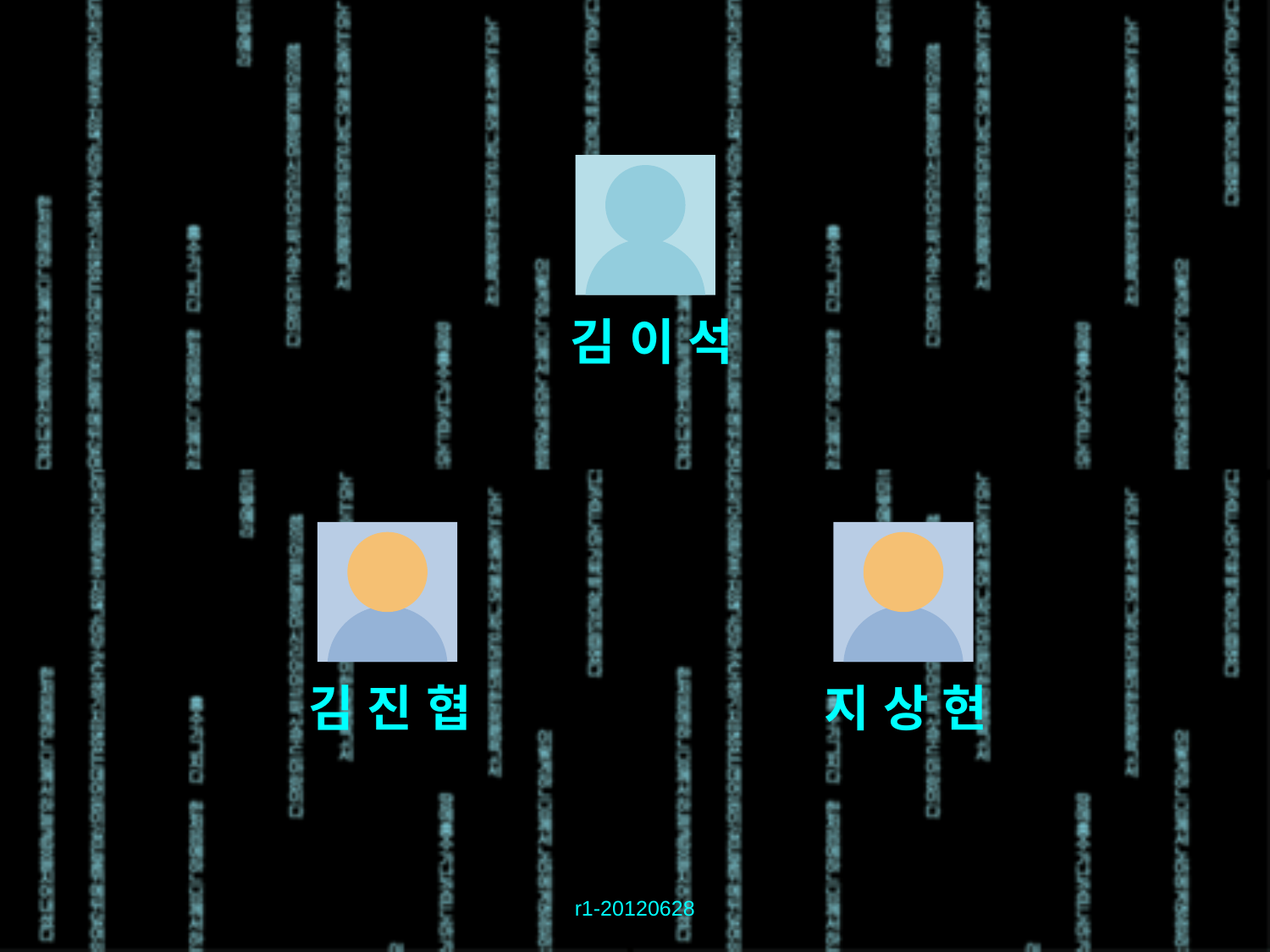

김 이 석

김 진 협
지 상 현
r1-20120628